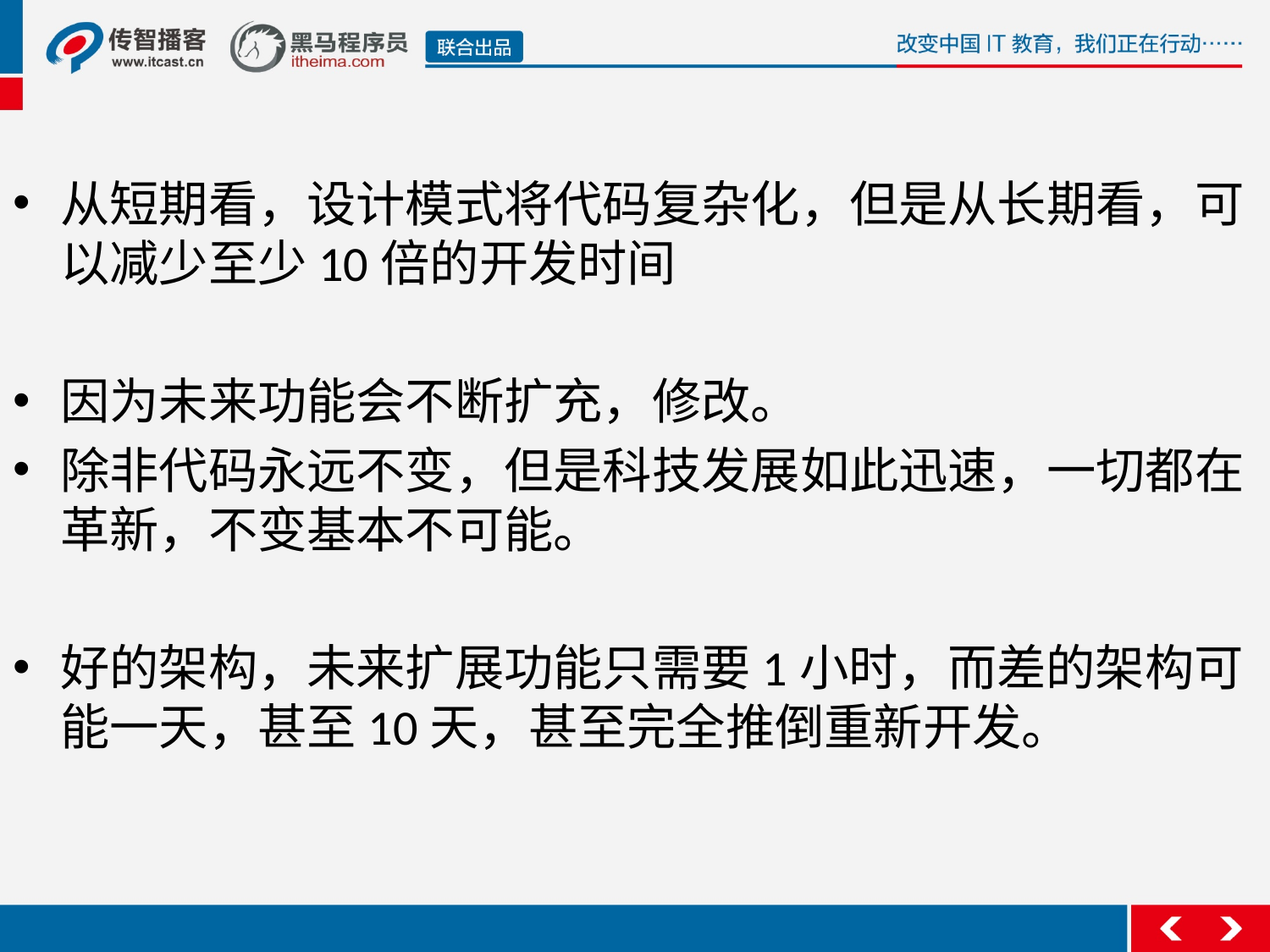

从短期看，设计模式将代码复杂化，但是从长期看，可以减少至少10倍的开发时间

因为未来功能会不断扩充，修改。
除非代码永远不变，但是科技发展如此迅速，一切都在革新，不变基本不可能。

好的架构，未来扩展功能只需要1小时，而差的架构可能一天，甚至10天，甚至完全推倒重新开发。